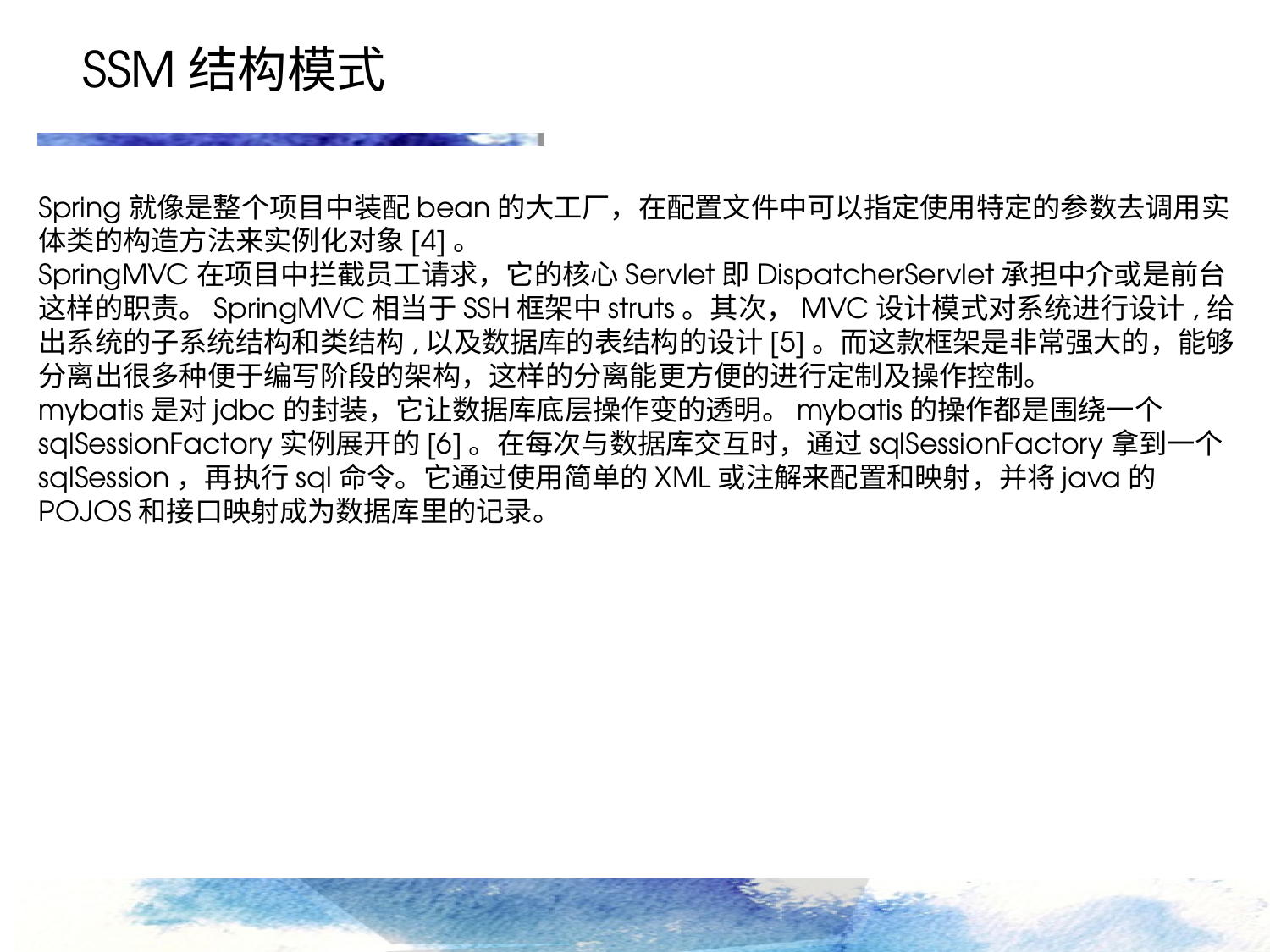

SSM结构模式
Spring就像是整个项目中装配bean的大工厂，在配置文件中可以指定使用特定的参数去调用实体类的构造方法来实例化对象[4]。
SpringMVC在项目中拦截员工请求，它的核心Servlet即DispatcherServlet承担中介或是前台这样的职责。SpringMVC相当于SSH框架中struts。其次，MVC设计模式对系统进行设计,给出系统的子系统结构和类结构,以及数据库的表结构的设计[5]。而这款框架是非常强大的，能够分离出很多种便于编写阶段的架构，这样的分离能更方便的进行定制及操作控制。
mybatis是对jdbc的封装，它让数据库底层操作变的透明。mybatis的操作都是围绕一个sqlSessionFactory实例展开的[6]。在每次与数据库交互时，通过sqlSessionFactory拿到一个sqlSession，再执行sql命令。它通过使用简单的XML或注解来配置和映射，并将java的POJOS和接口映射成为数据库里的记录。
点击添加文本
点击添加文本
点击添加文本
点击添加文本